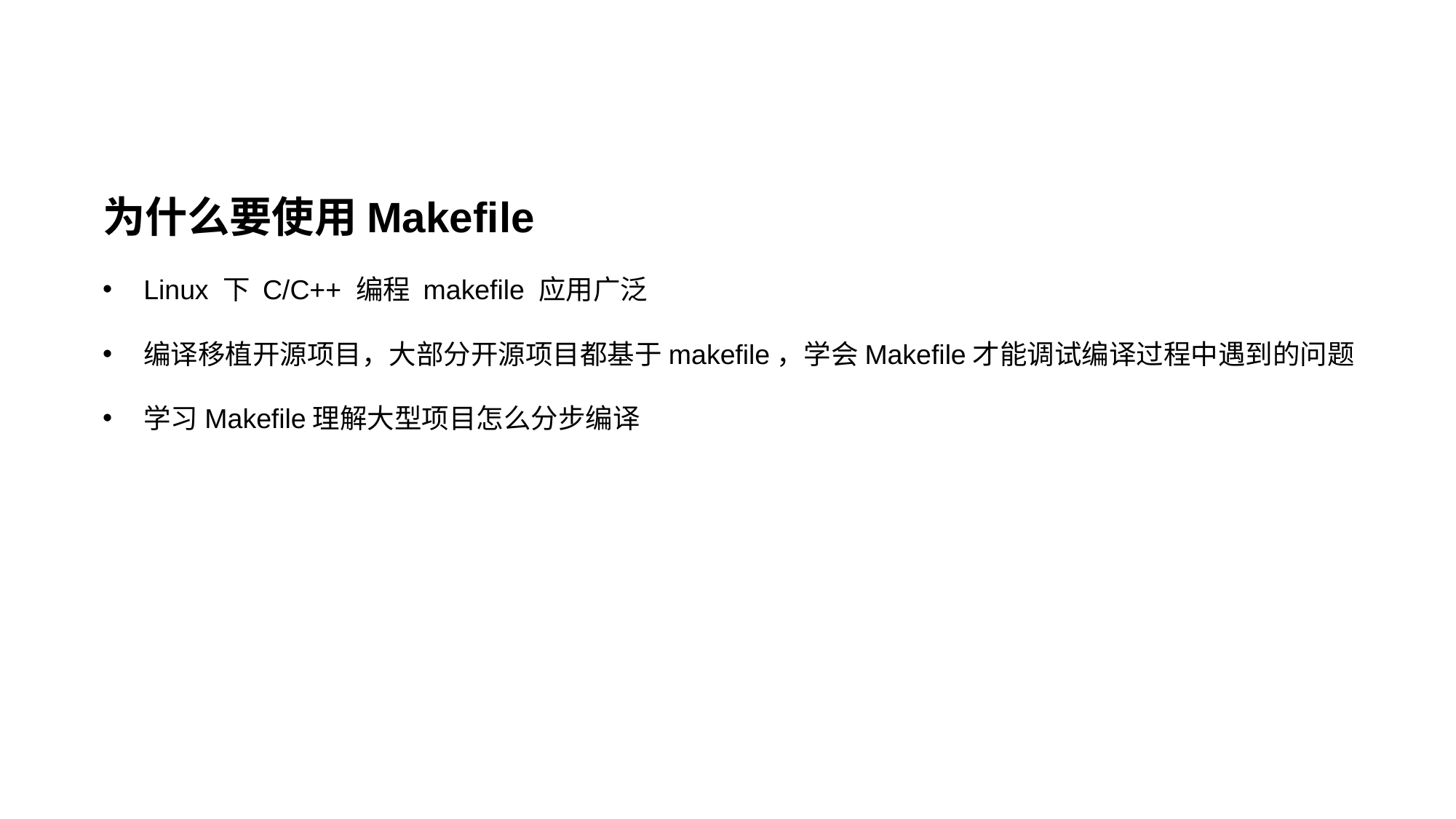

为什么要使用Makefile
Linux 下 C/C++ 编程 makefile 应用广泛
编译移植开源项目，大部分开源项目都基于makefile，学会Makefile才能调试编译过程中遇到的问题
学习Makefile理解大型项目怎么分步编译